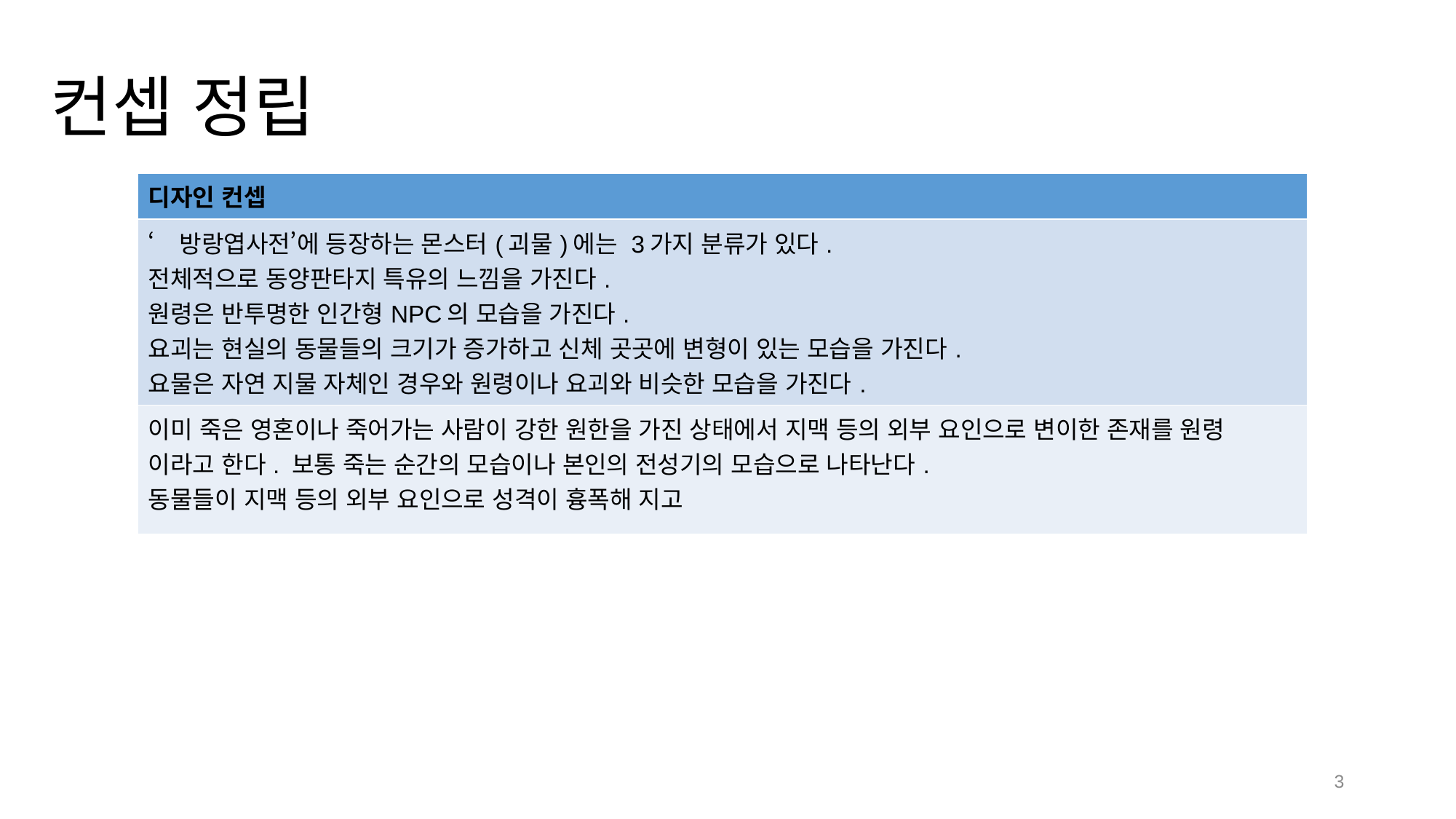

# 컨셉 정립
| 디자인 컨셉 |
| --- |
| ‘방랑엽사전’에 등장하는 몬스터(괴물)에는 3가지 분류가 있다. 전체적으로 동양판타지 특유의 느낌을 가진다. 원령은 반투명한 인간형NPC의 모습을 가진다. 요괴는 현실의 동물들의 크기가 증가하고 신체 곳곳에 변형이 있는 모습을 가진다. 요물은 자연 지물 자체인 경우와 원령이나 요괴와 비슷한 모습을 가진다. |
| 이미 죽은 영혼이나 죽어가는 사람이 강한 원한을 가진 상태에서 지맥 등의 외부 요인으로 변이한 존재를 원령 이라고 한다. 보통 죽는 순간의 모습이나 본인의 전성기의 모습으로 나타난다. 동물들이 지맥 등의 외부 요인으로 성격이 흉폭해 지고 |
3